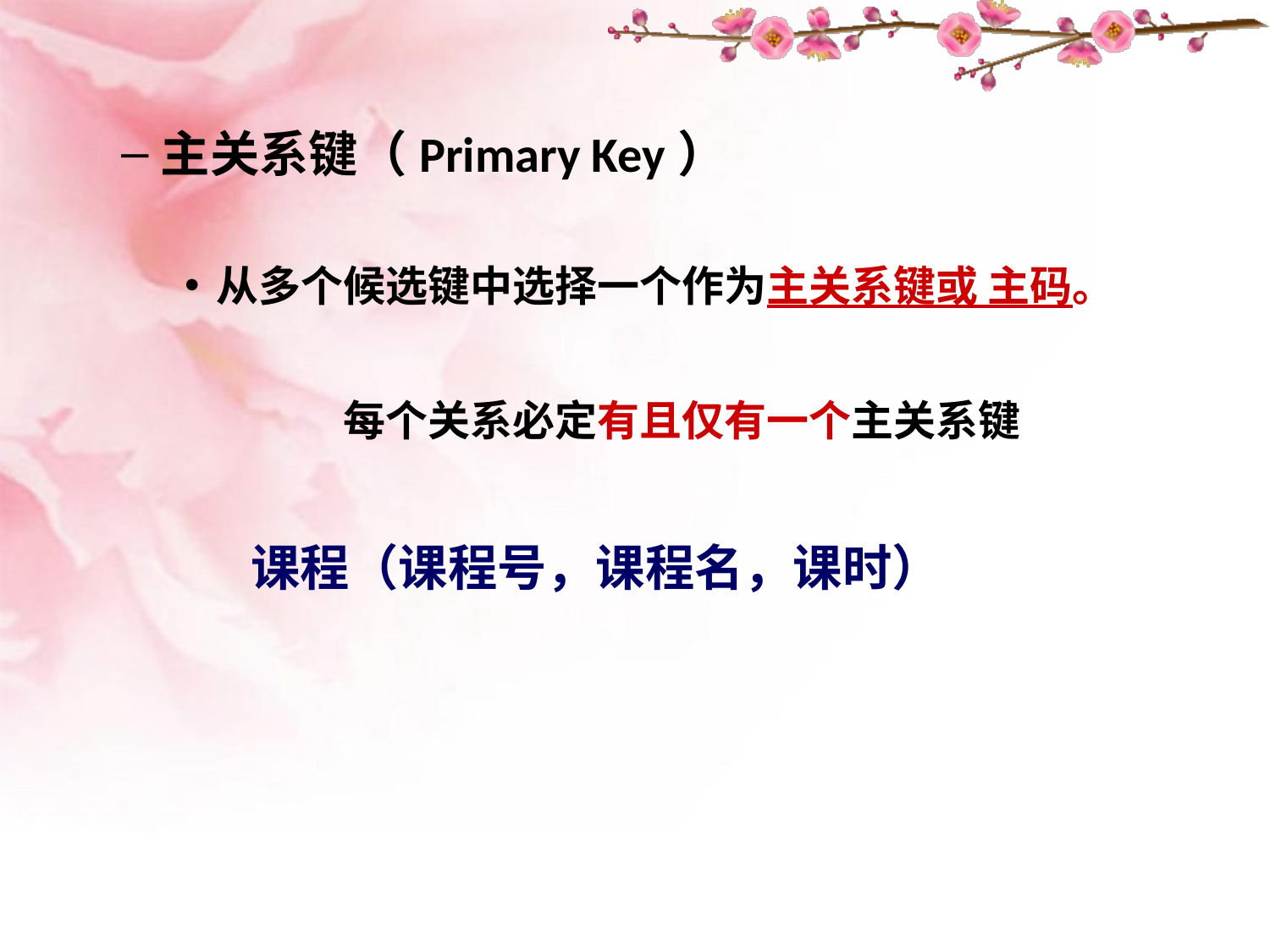

主关系键（Primary Key）

从多个候选键中选择一个作为主关系键或 主码。

		每个关系必定有且仅有一个主关系键

课程（课程号，课程名，课时）